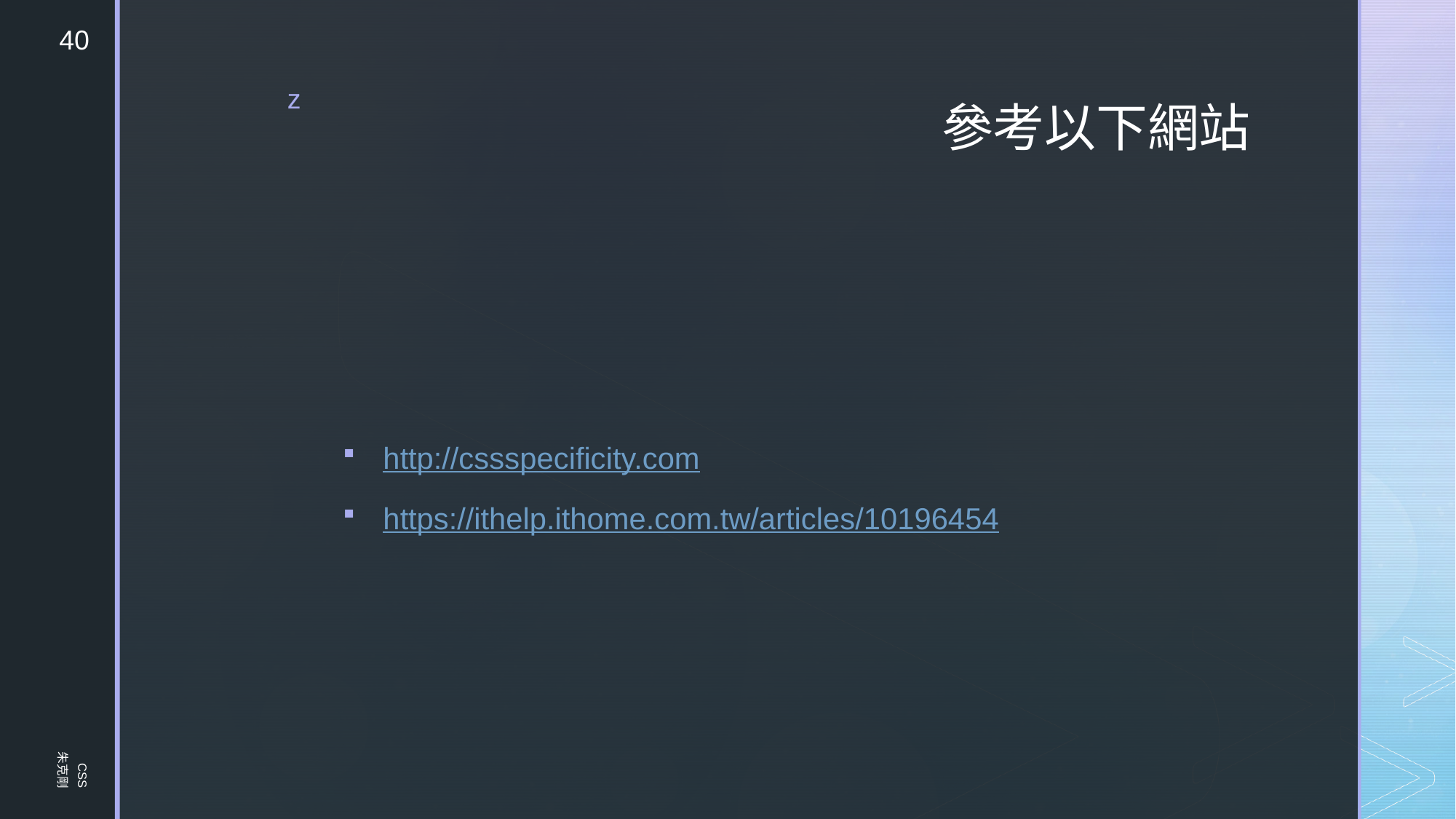

40
# 參考以下網站
http://cssspecificity.com
https://ithelp.ithome.com.tw/articles/10196454
CSS
朱克剛